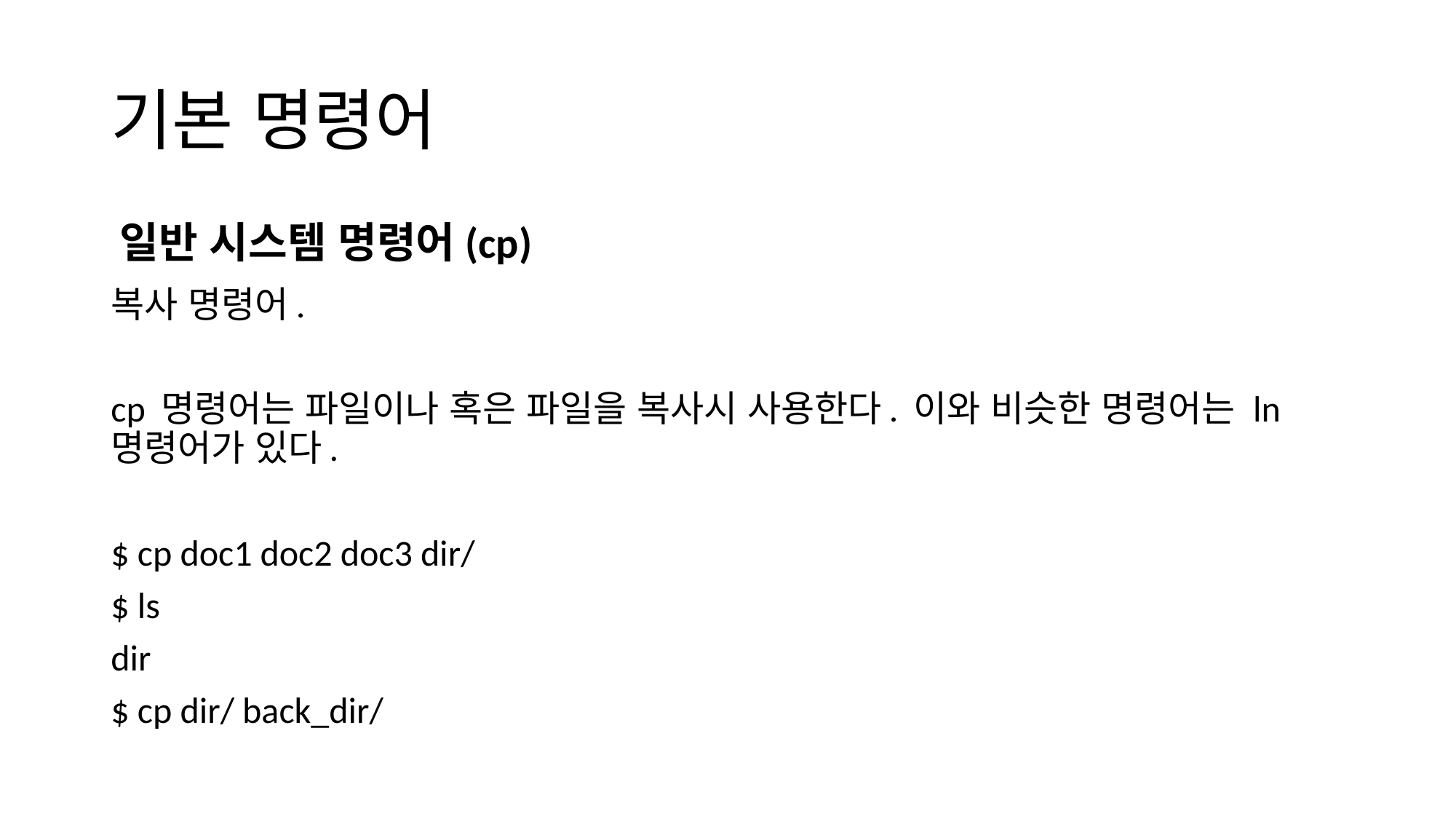

# 기본 명령어
일반 시스템 명령어(cp)
복사 명령어.

cp 명령어는 파일이나 혹은 파일을 복사시 사용한다. 이와 비슷한 명령어는 ln명령어가 있다.

$ cp doc1 doc2 doc3 dir/
$ ls
dir
$ cp dir/ back_dir/